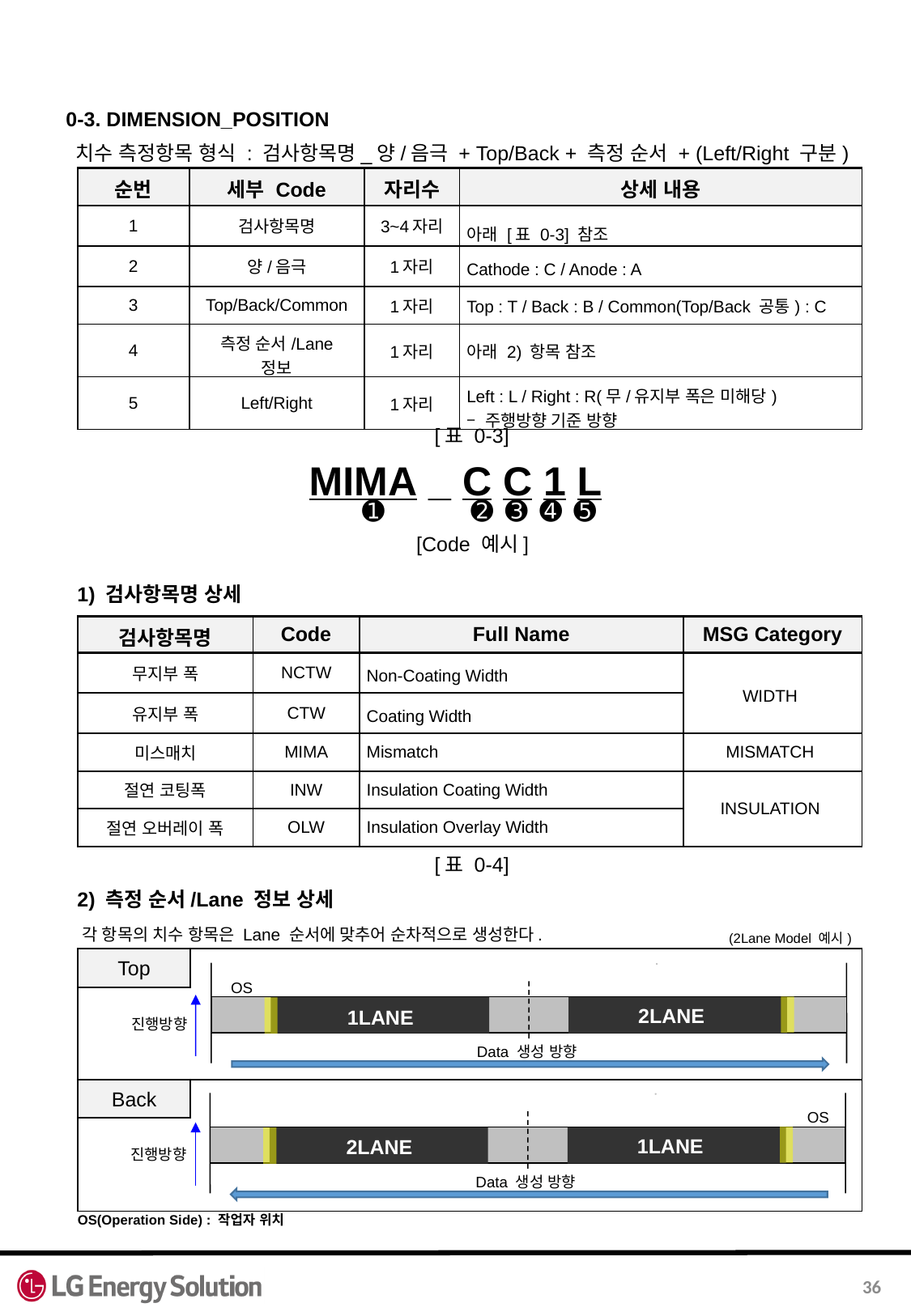

0-3. DIMENSION_POSITION
     치수 측정항목 형식 : 검사항목명_양/음극 + Top/Back + 측정 순서 + (Left/Right 구분)

MIMA _ C C 1 L

     1) 검사항목명 상세

     2) 측정 순서/Lane 정보 상세
     각 항목의 치수 항목은 Lane 순서에 맞추어 순차적으로 생성한다.

| 순번 | 세부 Code | 자리수 | 상세 내용 |
| --- | --- | --- | --- |
| 1 | 검사항목명 | 3~4자리 | 아래 [표 0-3] 참조 |
| 2 | 양/음극 | 1자리 | Cathode : C / Anode : A |
| 3 | Top/Back/Common | 1자리 | Top : T / Back : B / Common(Top/Back 공통) : C |
| 4 | 측정 순서/Lane 정보 | 1자리 | 아래 2) 항목 참조 |
| 5 | Left/Right | 1자리 | Left : L / Right : R(무/유지부 폭은 미해당) – 주행방향 기준 방향 |
[표 0-3]
➊
➋
➌
➎
➍
[Code 예시]
| 검사항목명 | Code | Full Name | MSG Category |
| --- | --- | --- | --- |
| 무지부 폭 | NCTW | Non-Coating Width | WIDTH |
| 유지부 폭 | CTW | Coating Width |  |
| 미스매치 | MIMA | Mismatch | MISMATCH |
| 절연 코팅폭 | INW | Insulation Coating Width | INSULATION |
| 절연 오버레이 폭 | OLW | Insulation Overlay Width |  |
[표 0-4]
|  | (2Lane Model 예시) |
| --- | --- |
|  |  |
|  |  |
Top

OS

진행방향

2LANE
1LANE
Data 생성 방향

Back

OS

진행방향

1LANE
2LANE
Data 생성 방향

OS(Operation Side) : 작업자 위치
36